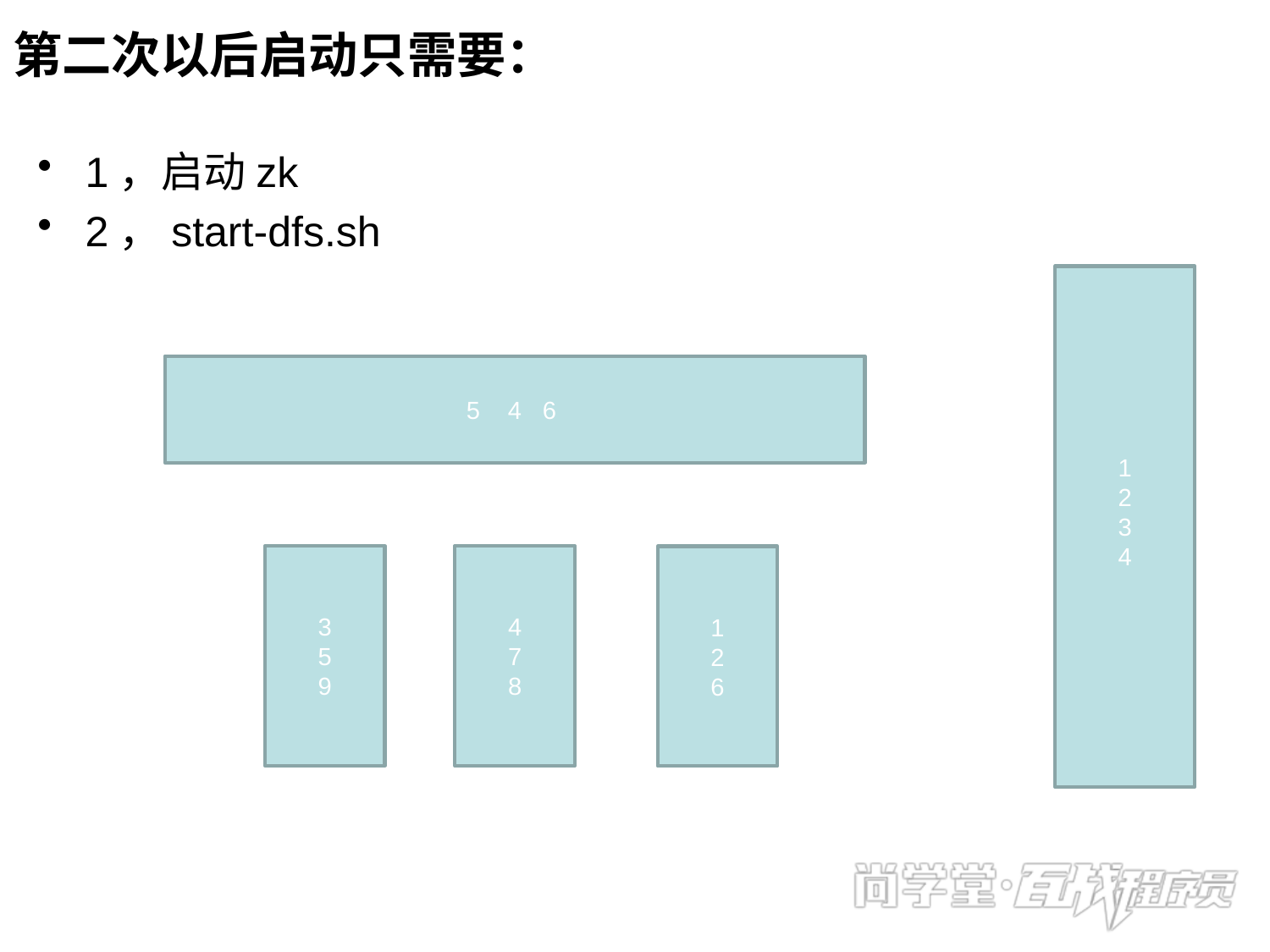

# 第二次以后启动只需要：
1，启动zk
2，start-dfs.sh

1
2
3
4

5    4   6
3
5
9
4
7
8
1
2
6